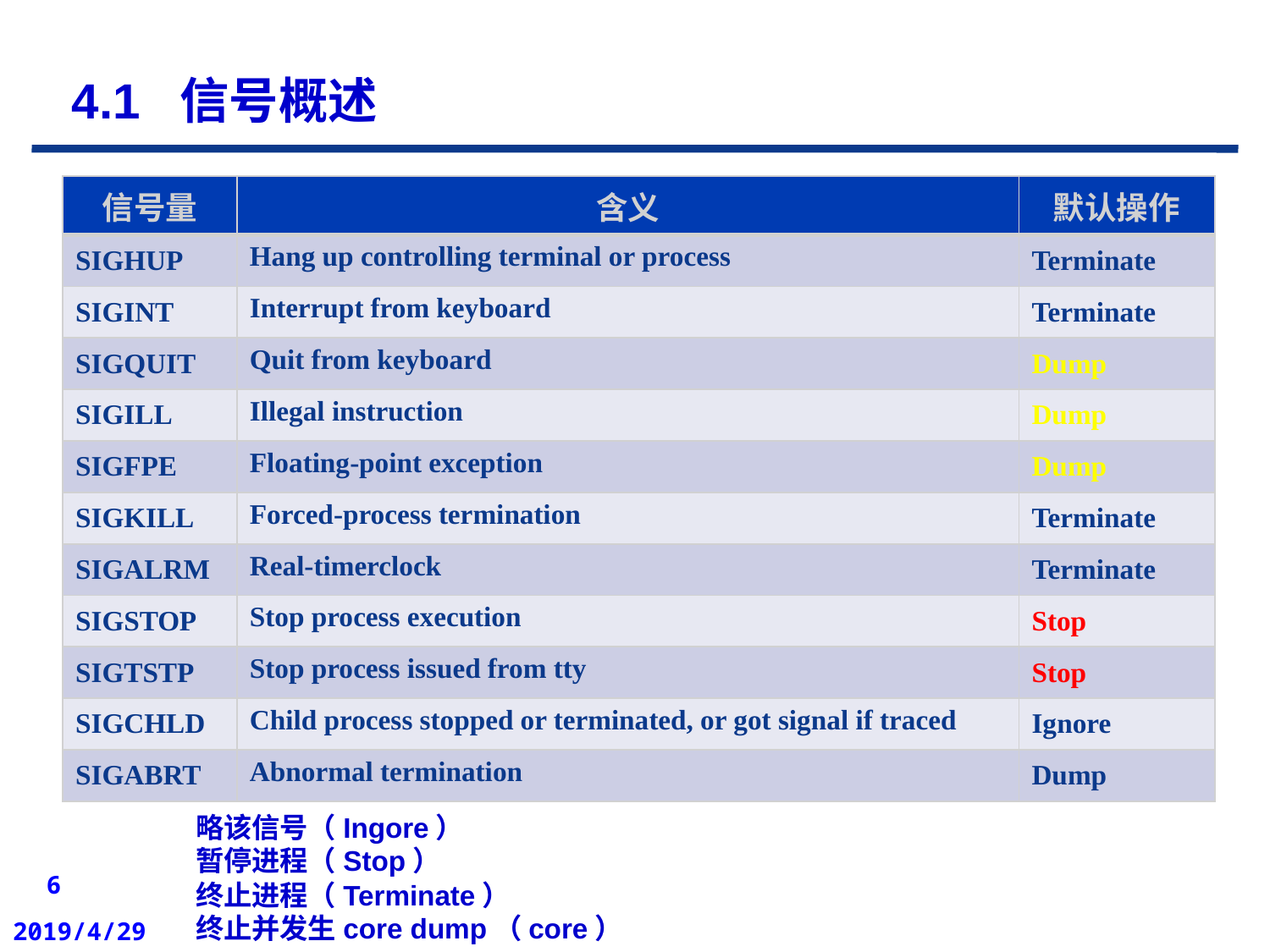

4.1  信号概述
| 信号量 | 含义 | 默认操作 |
| --- | --- | --- |
| SIGHUP | Hang up controlling terminal or process | Terminate |
| SIGINT | Interrupt from keyboard | Terminate |
| SIGQUIT | Quit from keyboard | Dump |
| SIGILL | Illegal instruction | Dump |
| SIGFPE | Floating-point exception | Dump |
| SIGKILL | Forced-process termination | Terminate |
| SIGALRM | Real-timerclock | Terminate |
| SIGSTOP | Stop process execution | Stop |
| SIGTSTP | Stop process issued from tty | Stop |
| SIGCHLD | Child process stopped or terminated, or got signal if traced | Ignore |
| SIGABRT | Abnormal termination | Dump |
略该信号（Ingore）
暂停进程（Stop）
终止进程（Terminate）
终止并发生core dump（core）